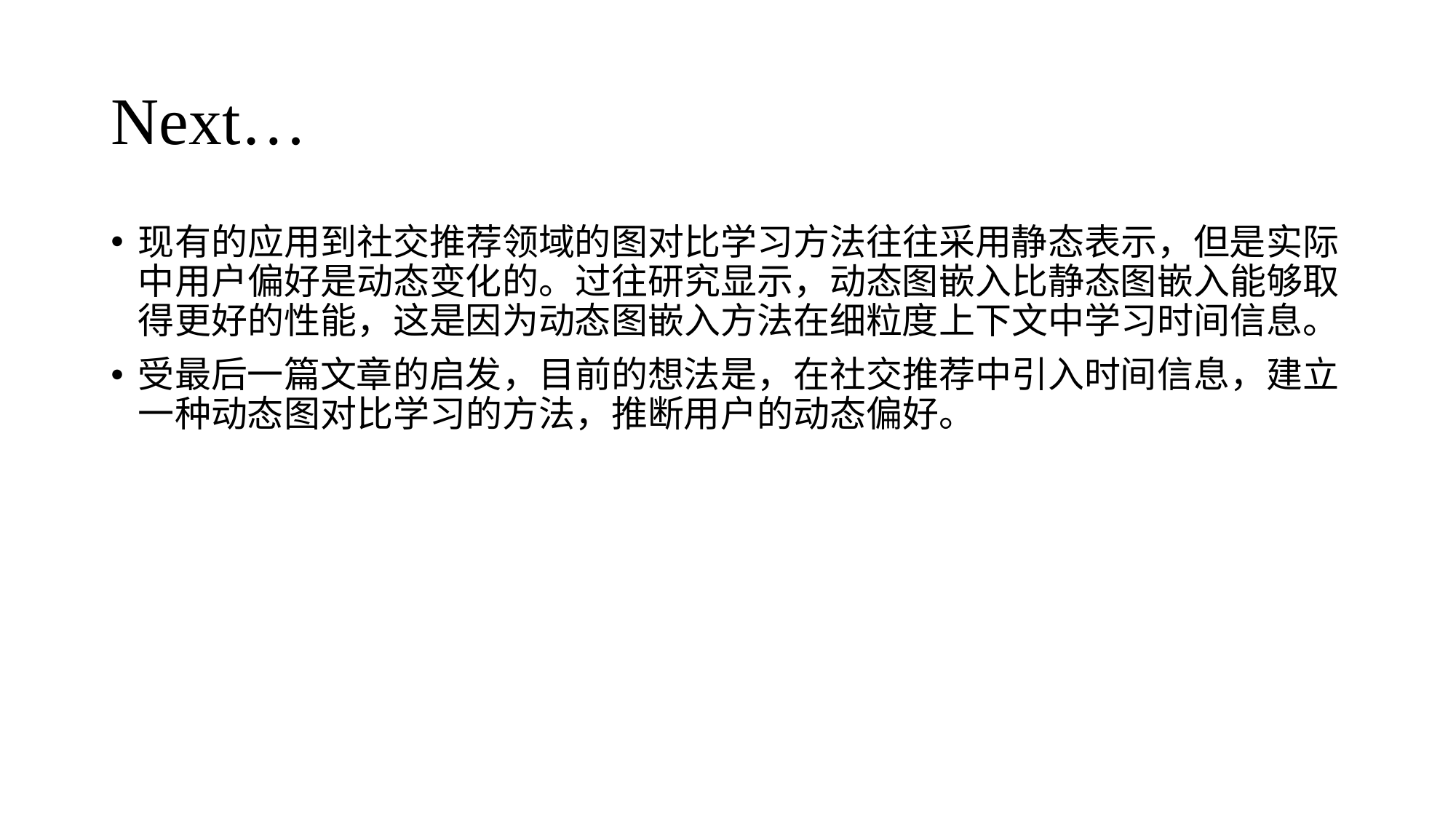

# Next…
现有的应用到社交推荐领域的图对比学习方法往往采用静态表示，但是实际中用户偏好是动态变化的。过往研究显示，动态图嵌入比静态图嵌入能够取得更好的性能，这是因为动态图嵌入方法在细粒度上下文中学习时间信息。
受最后一篇文章的启发，目前的想法是，在社交推荐中引入时间信息，建立一种动态图对比学习的方法，推断用户的动态偏好。